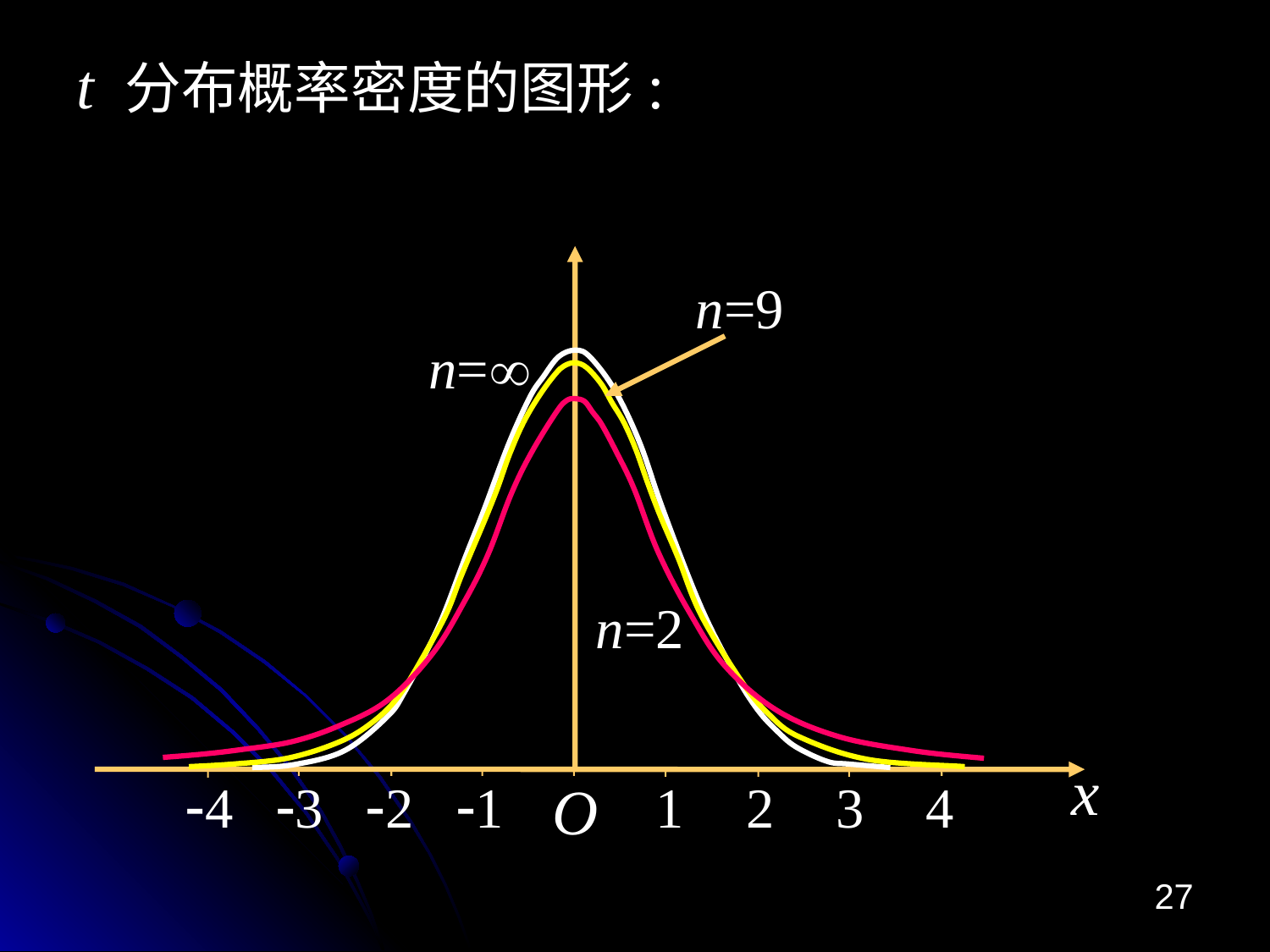

# t 分布概率密度的图形:

n=9
n=∞

n=2
x
−4
O
3
−3
−2
−1
1
2
4

27